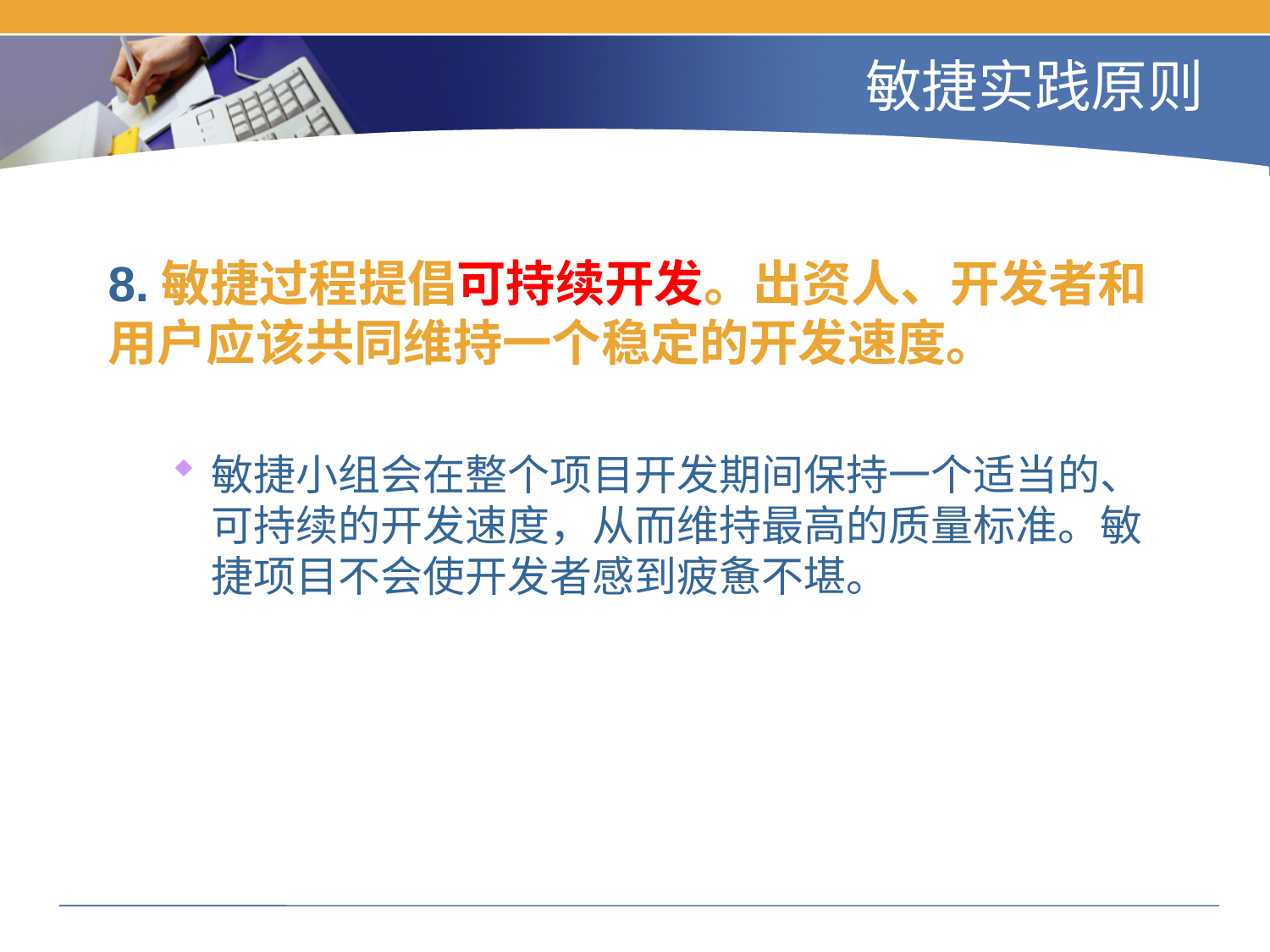

# 敏捷实践原则
8.敏捷过程提倡可持续开发。出资人、开发者和用户应该共同维持一个稳定的开发速度。

敏捷小组会在整个项目开发期间保持一个适当的、可持续的开发速度，从而维持最高的质量标准。敏捷项目不会使开发者感到疲惫不堪。